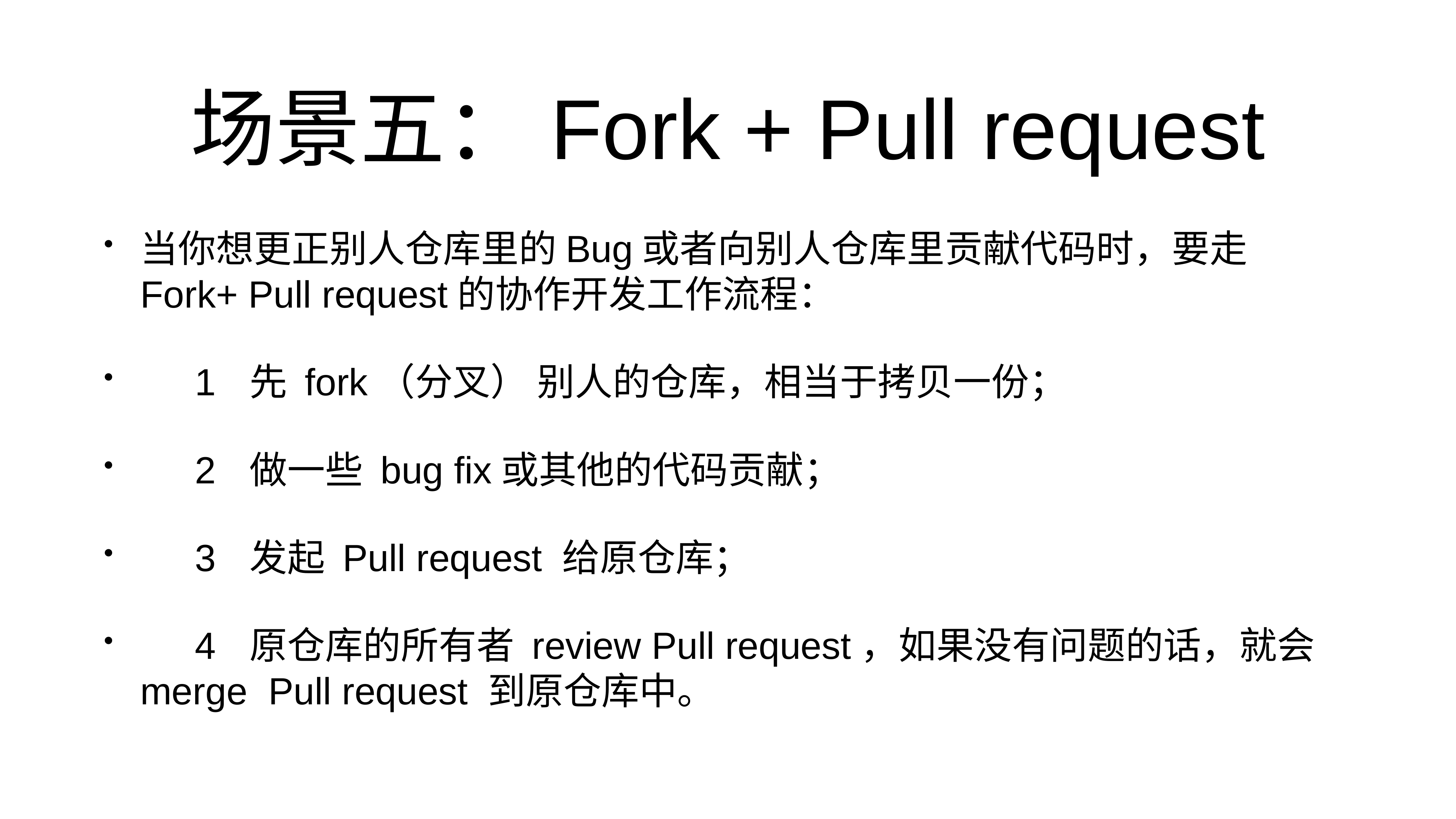

# 场景五：Fork + Pull request
当你想更正别人仓库里的Bug或者向别人仓库里贡献代码时，要走Fork+ Pull request的协作开发工作流程：
	1	先 fork（分叉） 别人的仓库，相当于拷贝一份；
	2	做一些 bug fix或其他的代码贡献；
	3	发起 Pull request 给原仓库；
	4	原仓库的所有者 review Pull request，如果没有问题的话，就会 merge  Pull request 到原仓库中。